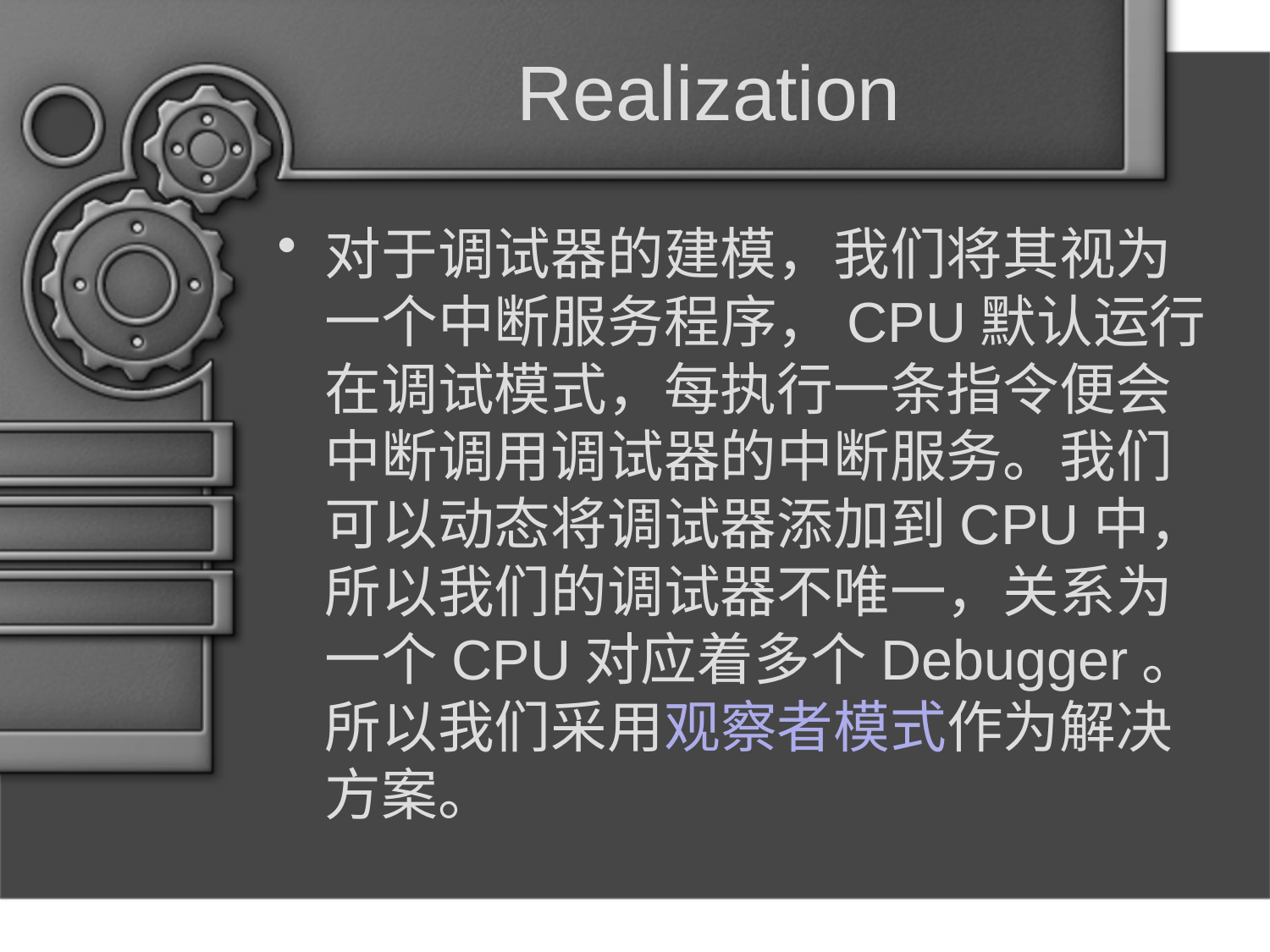

# Realization
对于调试器的建模，我们将其视为一个中断服务程序，CPU默认运行在调试模式，每执行一条指令便会中断调用调试器的中断服务。我们可以动态将调试器添加到CPU中，所以我们的调试器不唯一，关系为一个CPU对应着多个Debugger。所以我们采用观察者模式作为解决方案。